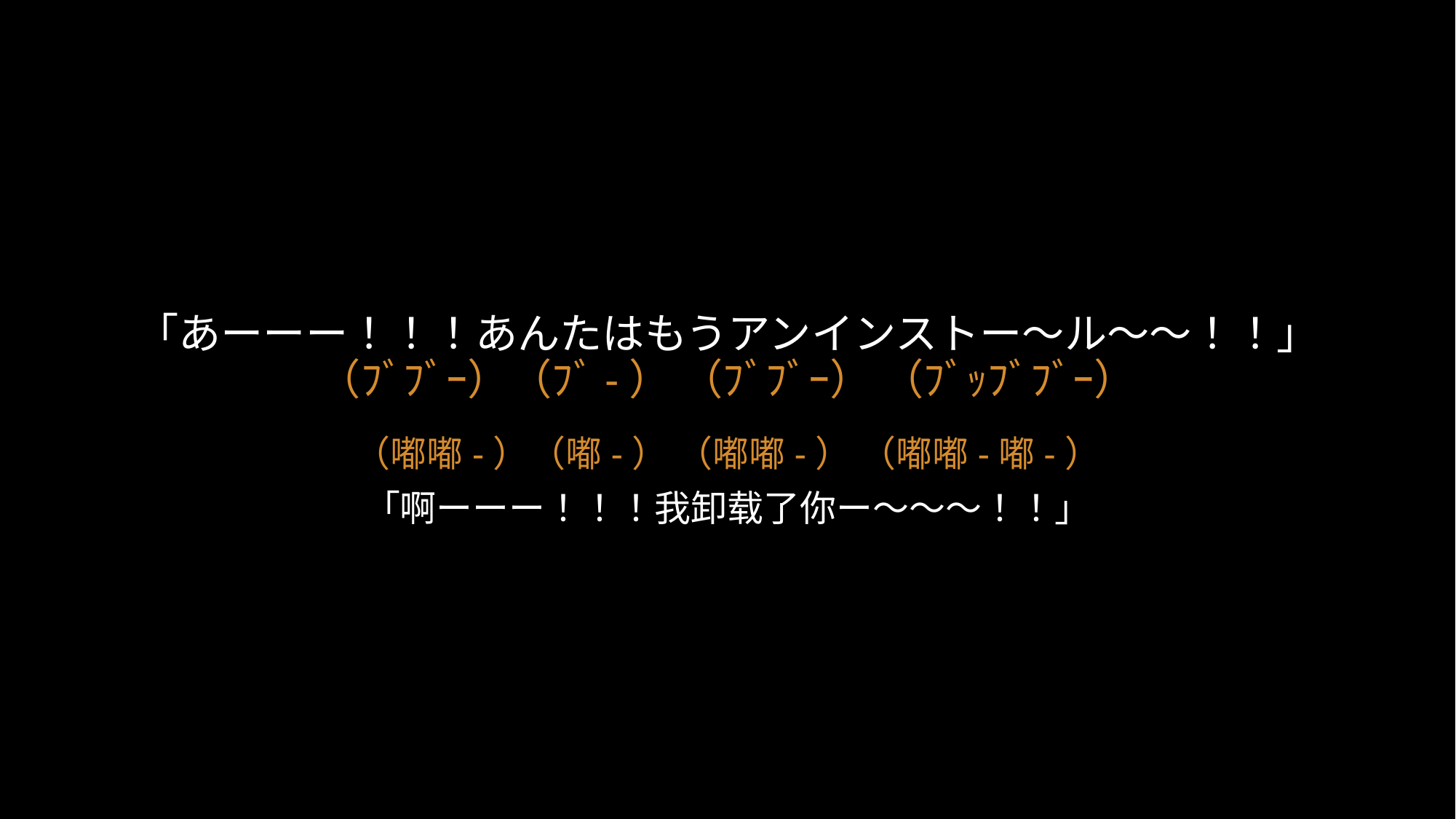

# 「あーーー！！！あんたはもうアンインストー〜ル〜〜！！」 （ﾌﾞﾌﾞｰ）（ﾌﾞ-） （ﾌﾞﾌﾞｰ） （ﾌﾞｯﾌﾞﾌﾞｰ）
（嘟嘟-）（嘟-） （嘟嘟-） （嘟嘟-嘟-）
「啊ーーー！！！我卸载了你ー〜〜〜！！」